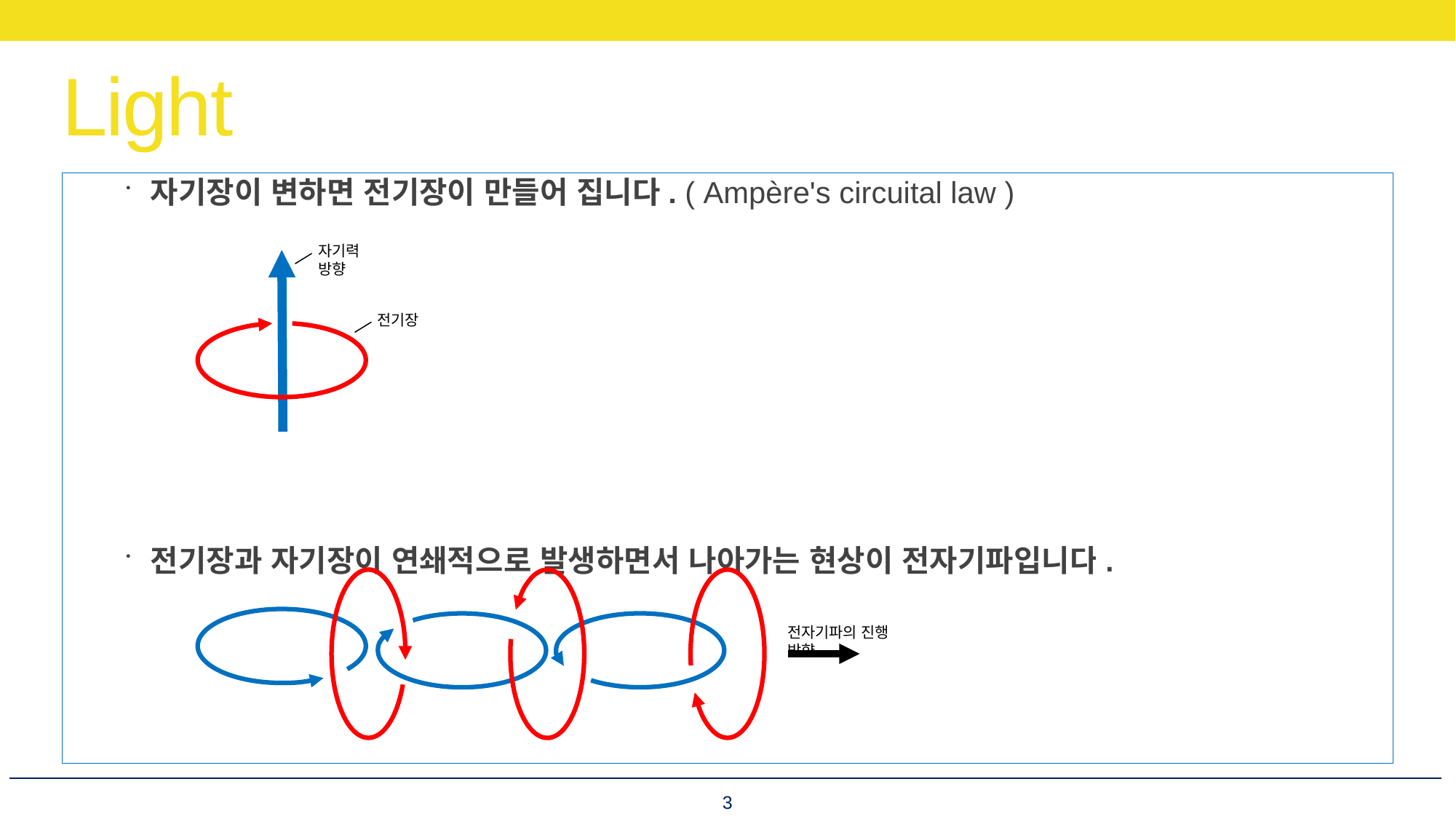

# Light
자기장이 변하면 전기장이 만들어 집니다. ( Ampère's circuital law )

전기장과 자기장이 연쇄적으로 발생하면서 나아가는 현상이 전자기파입니다.

자기력 방향
전기장

전자기파의 진행 방향
3